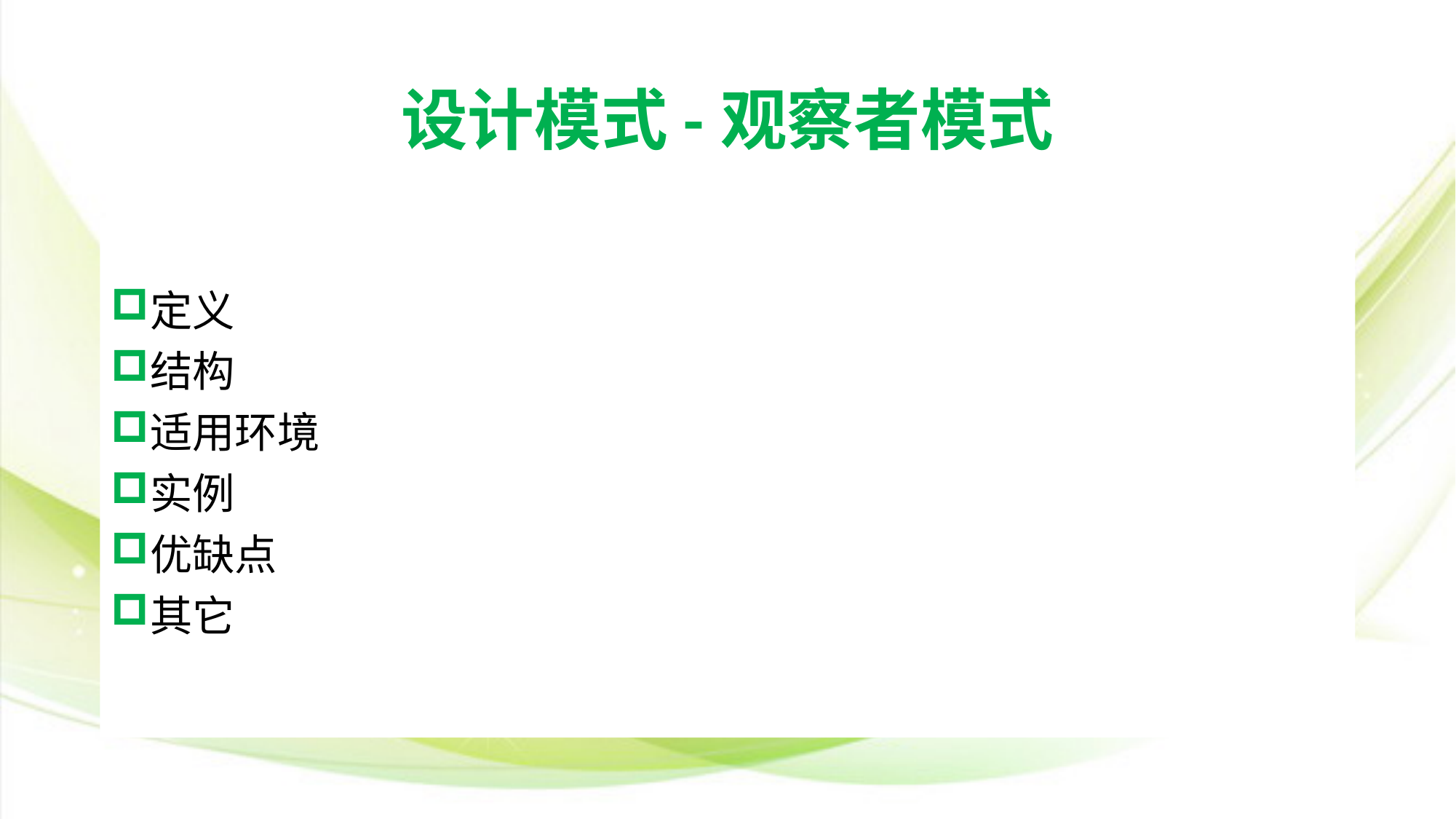

# 设计模式-观察者模式

定义
结构
适用环境
实例
优缺点
其它